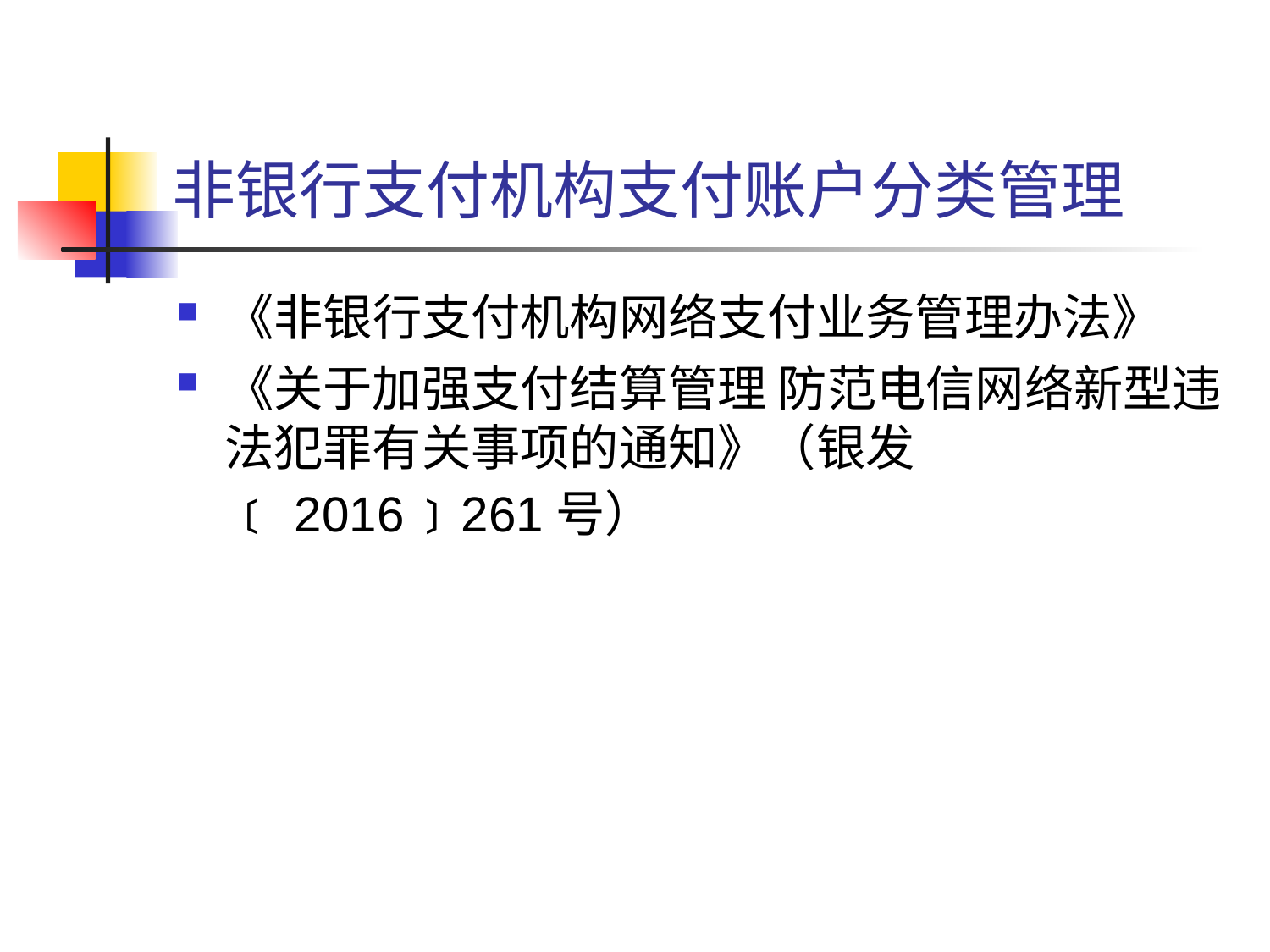

# 非银行支付机构支付账户分类管理
《非银行支付机构网络支付业务管理办法》
《关于加强支付结算管理 防范电信网络新型违法犯罪有关事项的通知》（银发﹝2016﹞261号）